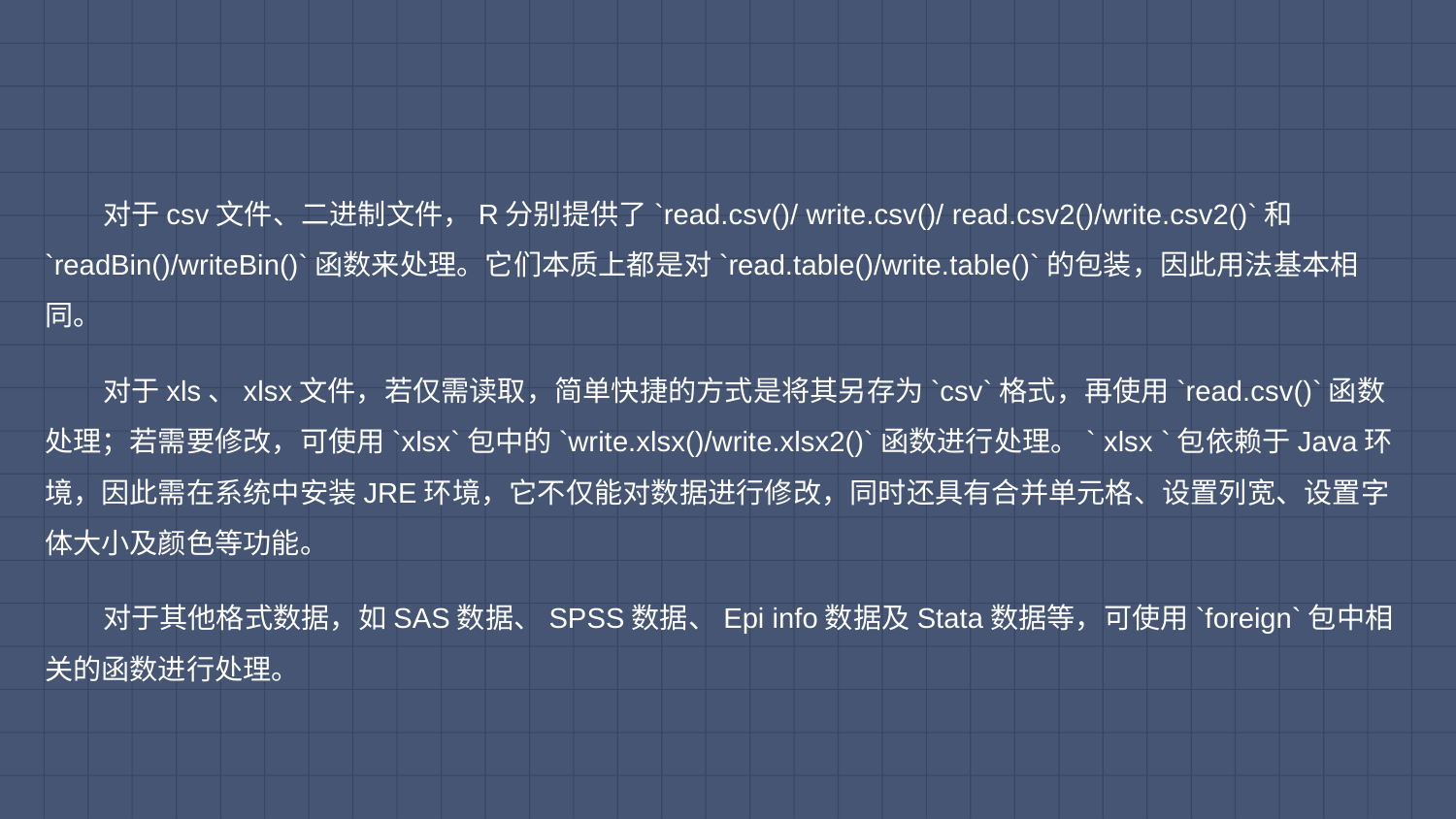

对于csv文件、二进制文件，R分别提供了`read.csv()/ write.csv()/ read.csv2()/write.csv2()`和`readBin()/writeBin()`函数来处理。它们本质上都是对`read.table()/write.table()`的包装，因此用法基本相同。
	对于xls、xlsx文件，若仅需读取，简单快捷的方式是将其另存为`csv`格式，再使用`read.csv()`函数处理；若需要修改，可使用`xlsx`包中的`write.xlsx()/write.xlsx2()`函数进行处理。` xlsx `包依赖于Java环境，因此需在系统中安装JRE环境，它不仅能对数据进行修改，同时还具有合并单元格、设置列宽、设置字体大小及颜色等功能。
	对于其他格式数据，如SAS数据、SPSS数据、Epi info数据及Stata数据等，可使用`foreign`包中相关的函数进行处理。